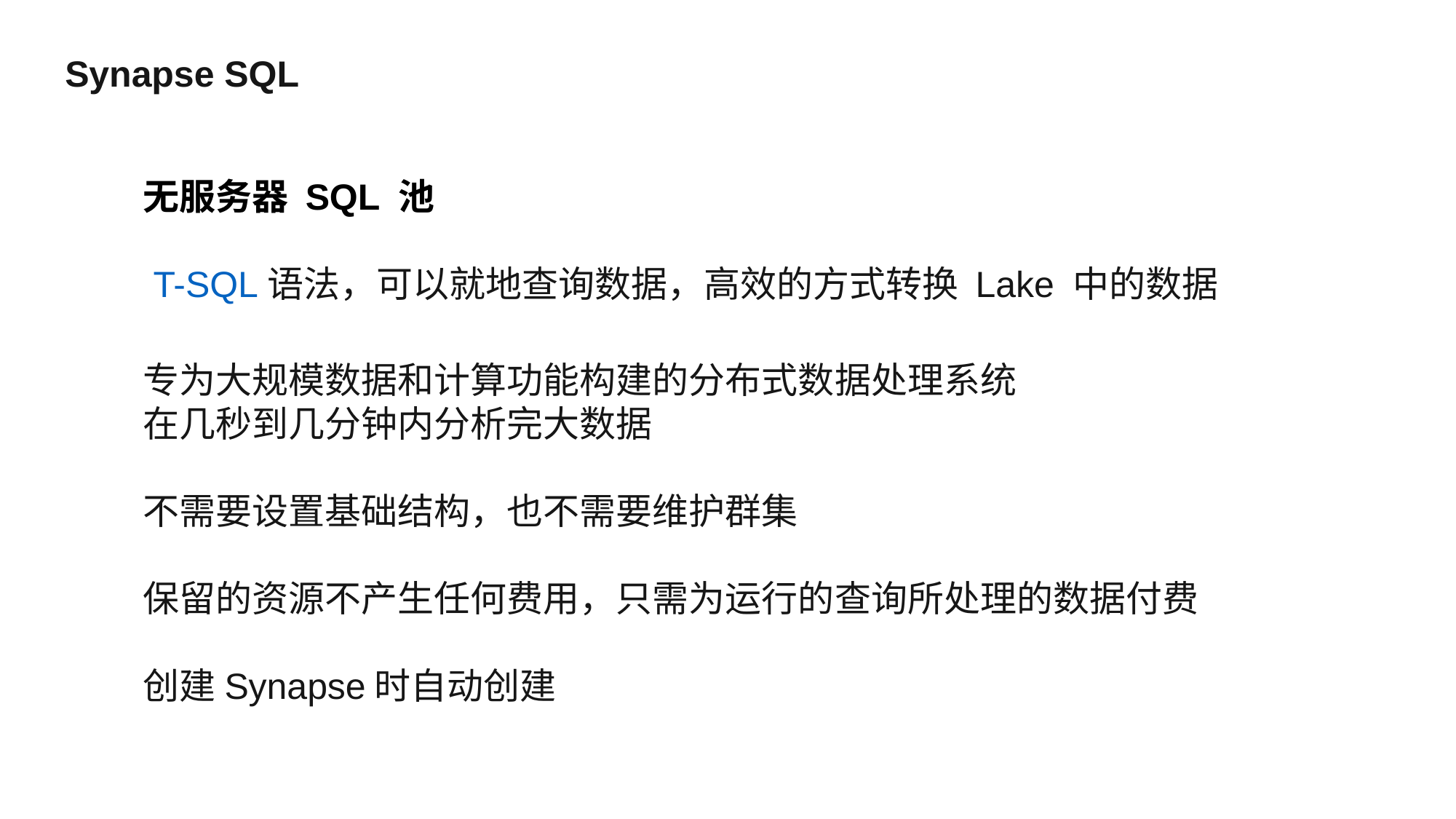

Synapse SQL
无服务器 SQL 池

 T-SQL 语法，可以就地查询数据，高效的方式转换 Lake 中的数据

专为大规模数据和计算功能构建的分布式数据处理系统
在几秒到几分钟内分析完大数据

不需要设置基础结构，也不需要维护群集

保留的资源不产生任何费用，只需为运行的查询所处理的数据付费

创建Synapse时自动创建